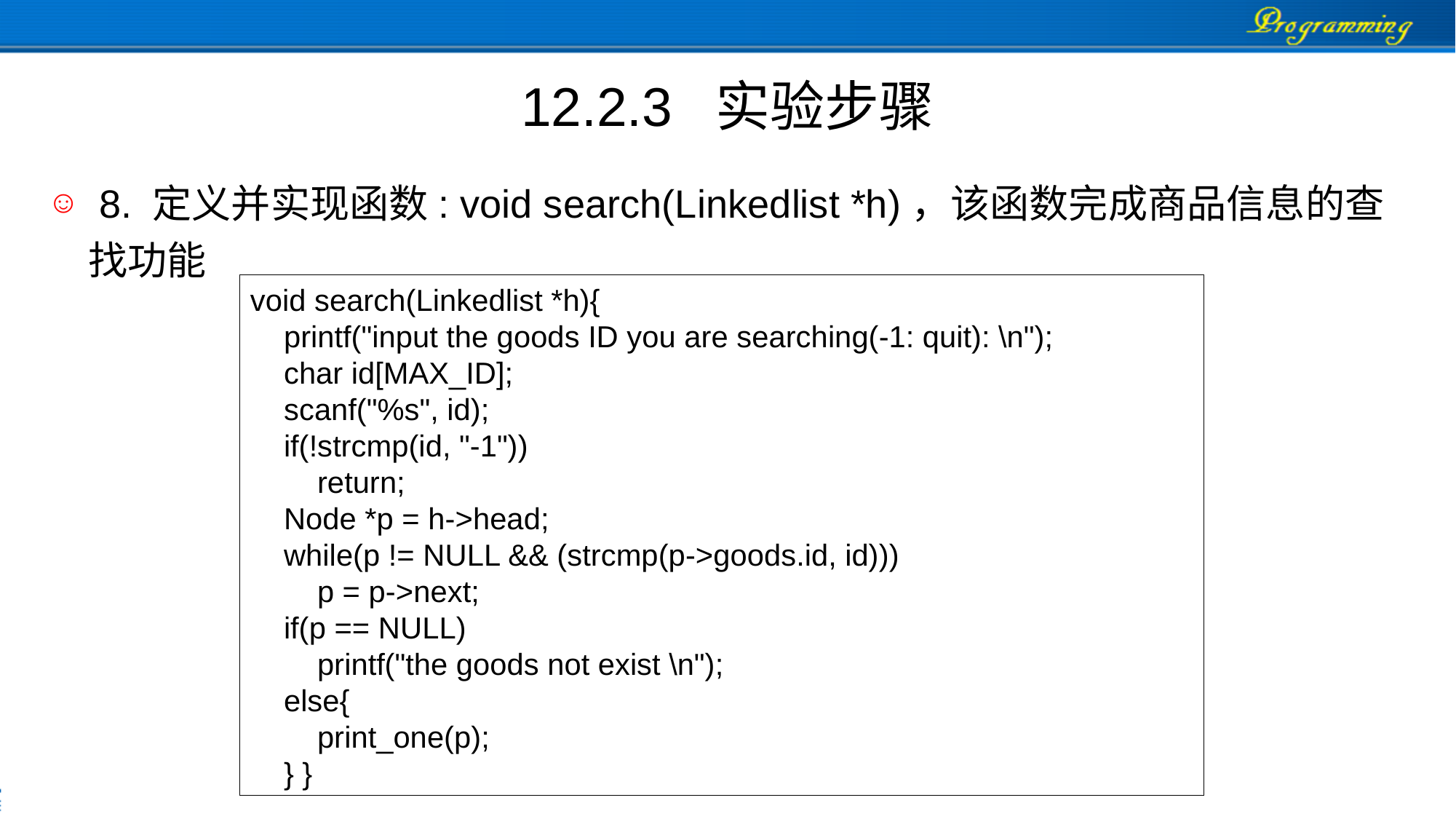

# 12.2.3  实验步骤
 8. 定义并实现函数: void search(Linkedlist *h)，该函数完成商品信息的查找功能
void search(Linkedlist *h){
    printf("input the goods ID you are searching(-1: quit): \n");
    char id[MAX_ID];
    scanf("%s", id);
    if(!strcmp(id, "-1"))
        return;
    Node *p = h->head;
    while(p != NULL && (strcmp(p->goods.id, id)))
        p = p->next;
    if(p == NULL)
        printf("the goods not exist \n");
    else{
        print_one(p);
    } }